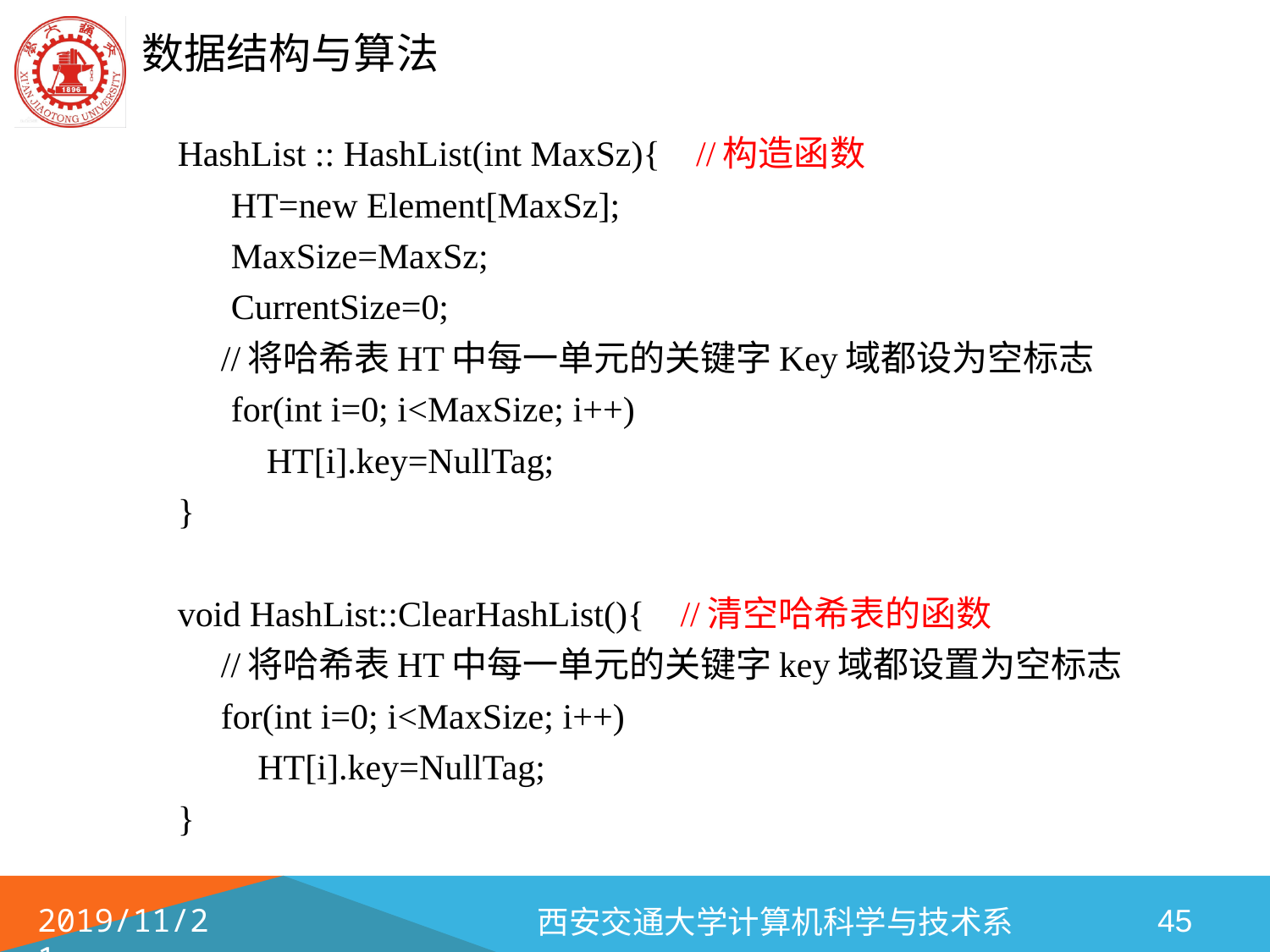

HashList :: HashList(int MaxSz){    //构造函数
      HT=new Element[MaxSz];
      MaxSize=MaxSz;
      CurrentSize=0;
	//将哈希表HT中每一单元的关键字Key域都设为空标志
      for(int i=0; i<MaxSize; i++)
          HT[i].key=NullTag;
}

void HashList::ClearHashList(){    //清空哈希表的函数
  	//将哈希表HT中每一单元的关键字key域都设置为空标志
	for(int i=0; i<MaxSize; i++)
         HT[i].key=NullTag;
}